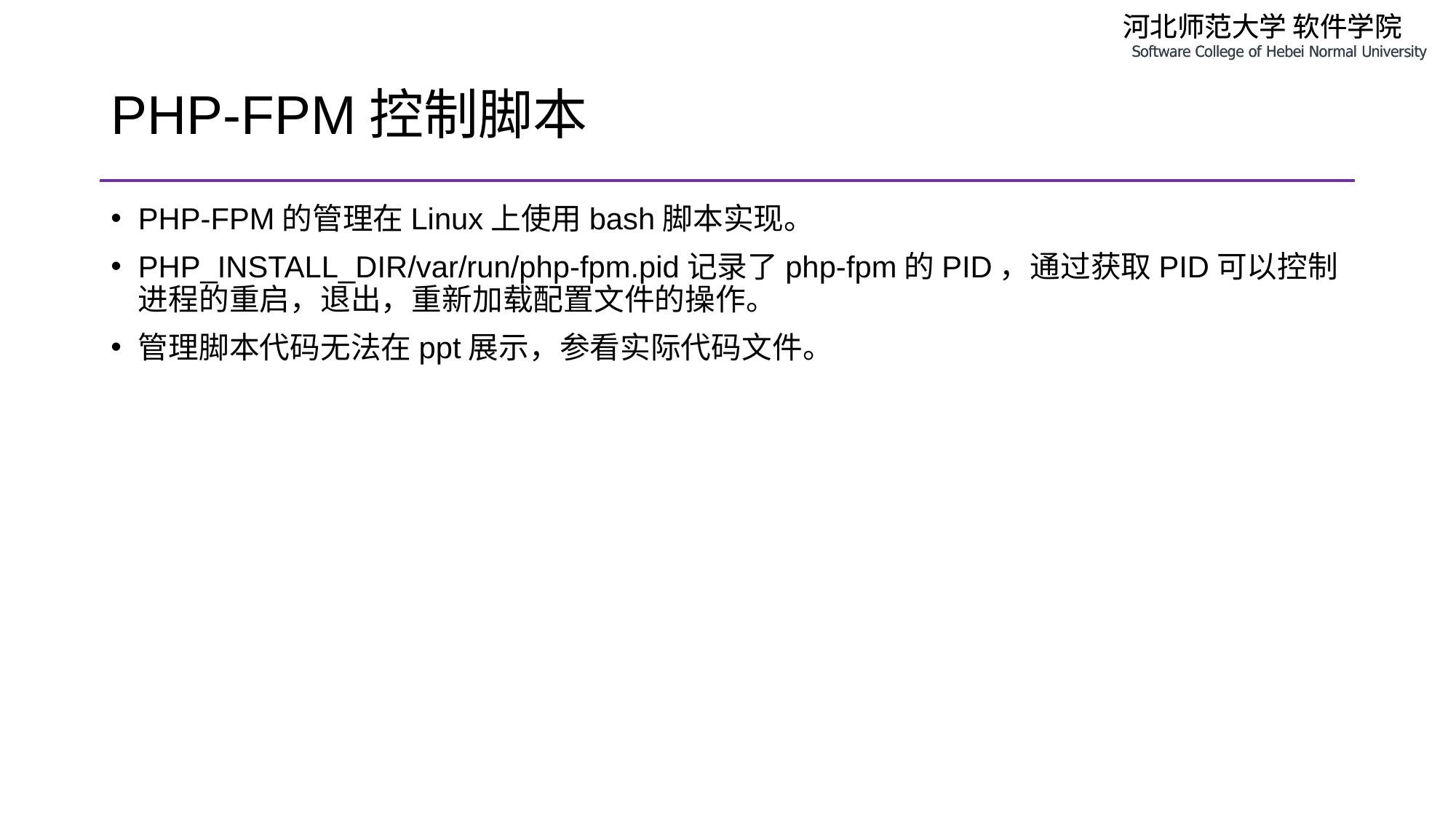

# PHP-FPM控制脚本
PHP-FPM的管理在Linux上使用bash脚本实现。
PHP_INSTALL_DIR/var/run/php-fpm.pid记录了php-fpm的PID，通过获取PID可以控制进程的重启，退出，重新加载配置文件的操作。
管理脚本代码无法在ppt展示，参看实际代码文件。